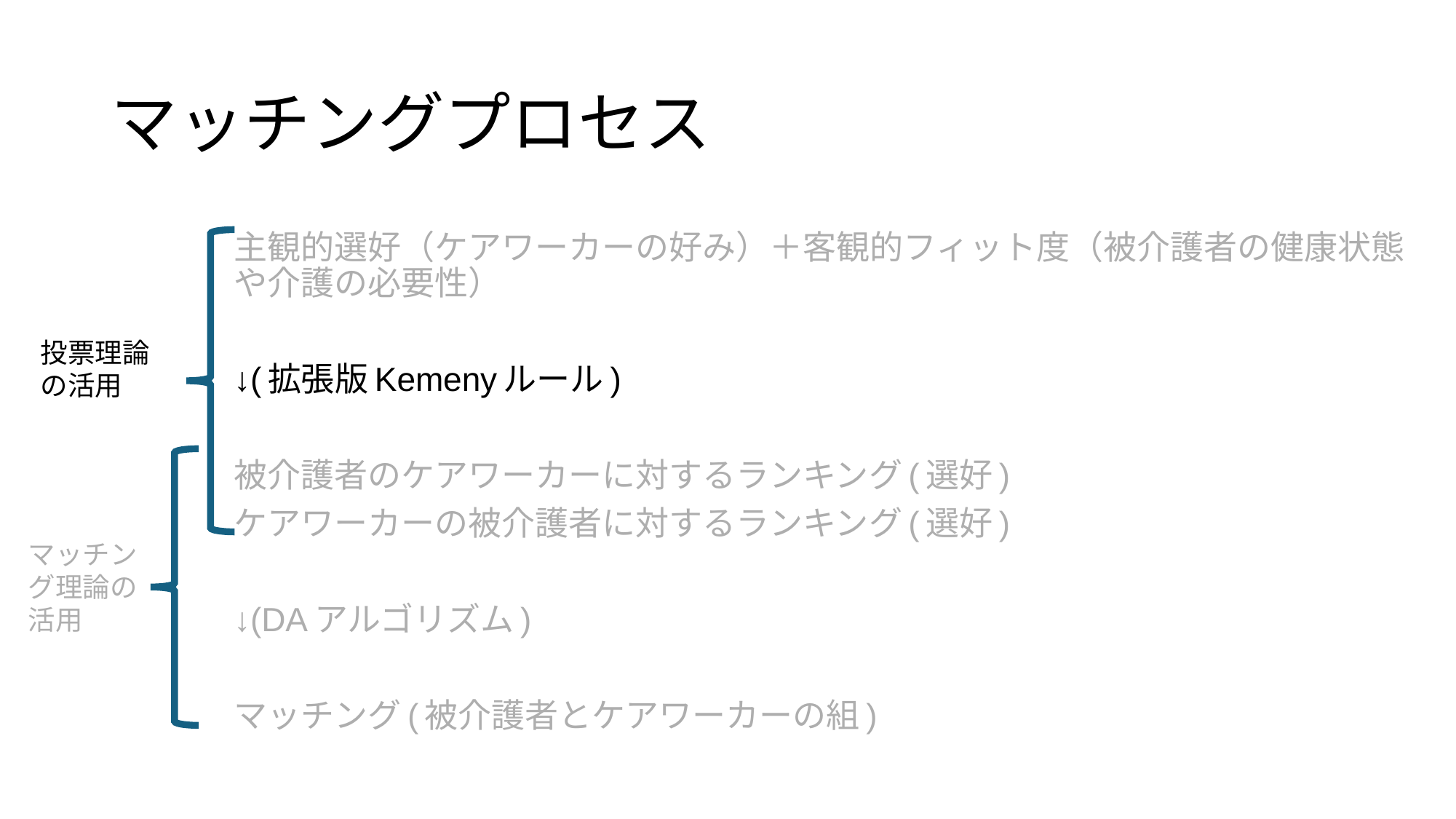

# マッチングプロセス
主観的選好（ケアワーカーの好み）＋客観的フィット度（被介護者の健康状態や介護の必要性）

↓(拡張版Kemenyルール)

被介護者のケアワーカーに対するランキング(選好)
ケアワーカーの被介護者に対するランキング(選好)

↓(DAアルゴリズム)

マッチング(被介護者とケアワーカーの組)

投票理論の活用

マッチング理論の活用